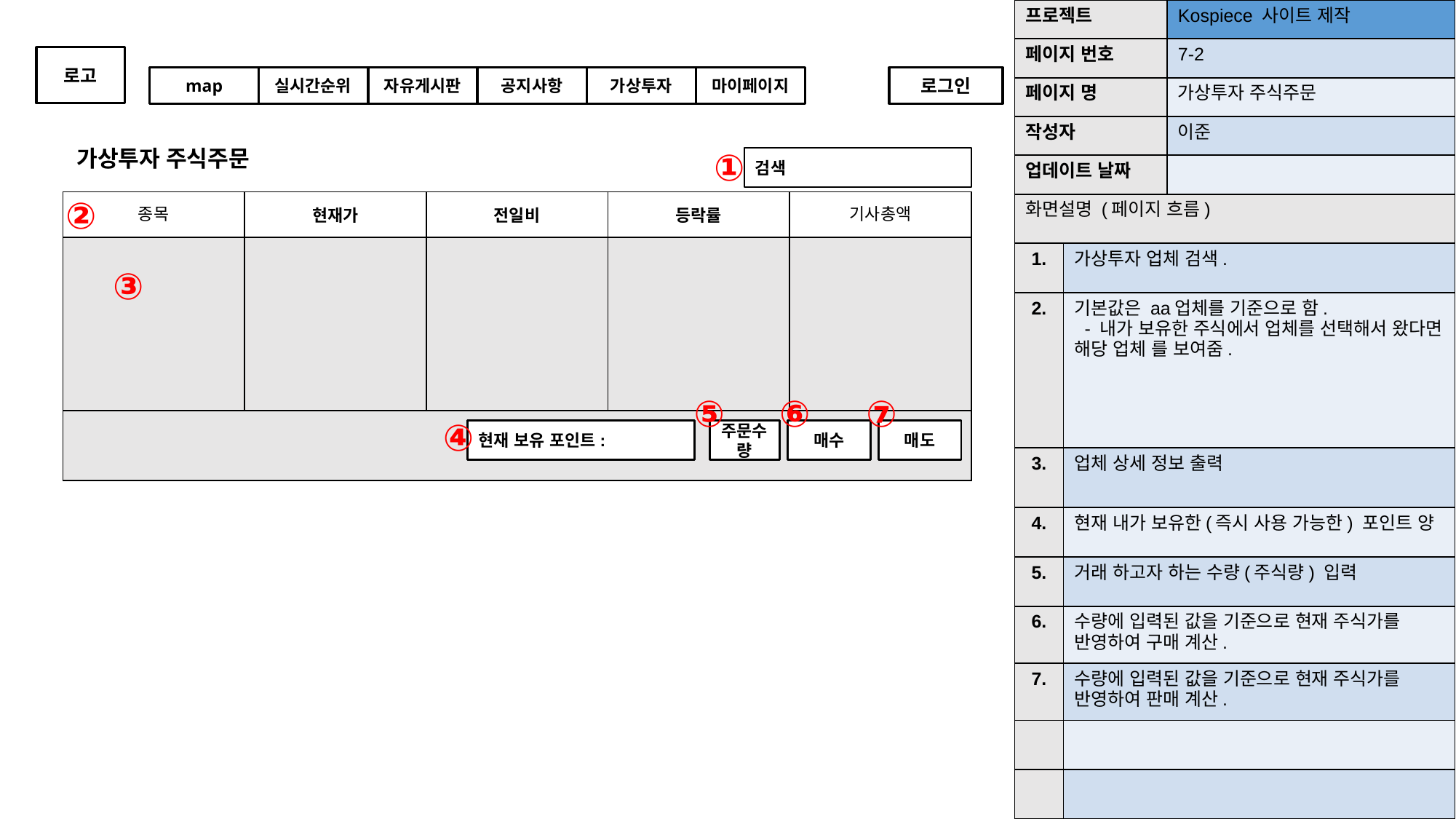

| 프로젝트 | Kospiece 사이트 제작 |
| --- | --- |
| 페이지 번호 | 7-2 |
| 페이지 명 | 가상투자 주식주문 |
| 작성자 | 이준 |
| 업데이트 날짜 |  |
로고
map
실시간순위
자유게시판
공지사항
가상투자
마이페이지
로그인
가상투자 주식주문
①
검색
②
| 종목 | 현재가 | 전일비 | 등락률 | 기사총액 |
| --- | --- | --- | --- | --- |
|  |  |  |  |  |
|  |  |  |  |  |
| 화면설명 (페이지 흐름) |  |
| --- | --- |
| 1. | 가상투자 업체 검색. |
| 2. | 기본값은 aa업체를 기준으로 함. - 내가 보유한 주식에서 업체를 선택해서 왔다면 해당 업체 를 보여줌. |
| 3. | 업체 상세 정보 출력 |
| 4. | 현재 내가 보유한(즉시 사용 가능한) 포인트 양 |
| 5. | 거래 하고자 하는 수량(주식량) 입력 |
| 6. | 수량에 입력된 값을 기준으로 현재 주식가를 반영하여 구매 계산. |
| 7. | 수량에 입력된 값을 기준으로 현재 주식가를 반영하여 판매 계산. |
|  |  |
|  |  |
③
⑤
⑥
⑦
④
현재 보유 포인트:
주문수량
매수
매도